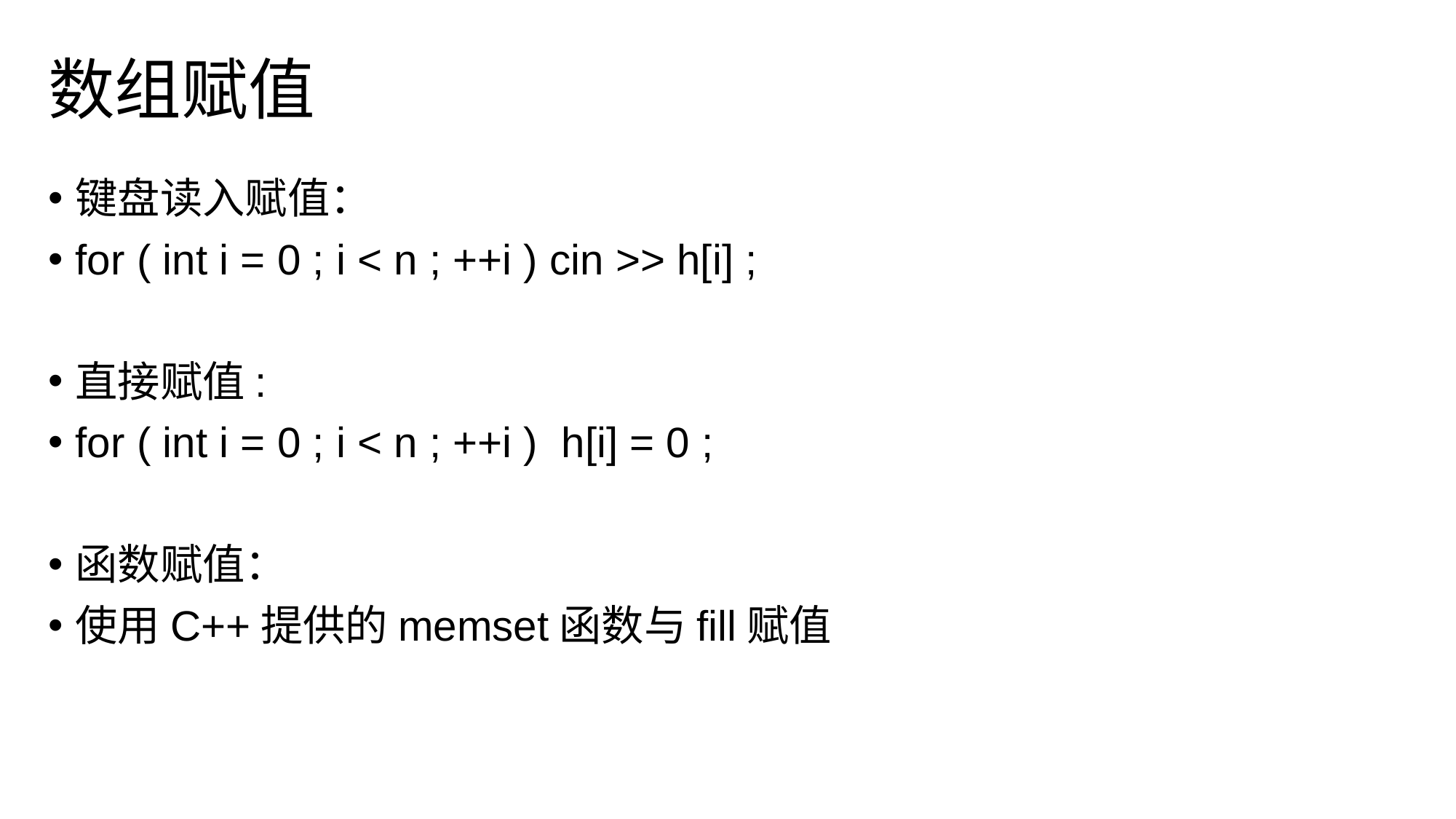

# 数组赋值
键盘读入赋值：
for ( int i = 0 ; i < n ; ++i ) cin >> h[i] ;

直接赋值:
for ( int i = 0 ; i < n ; ++i )  h[i] = 0 ;

函数赋值：
使用C++提供的memset函数与fill赋值